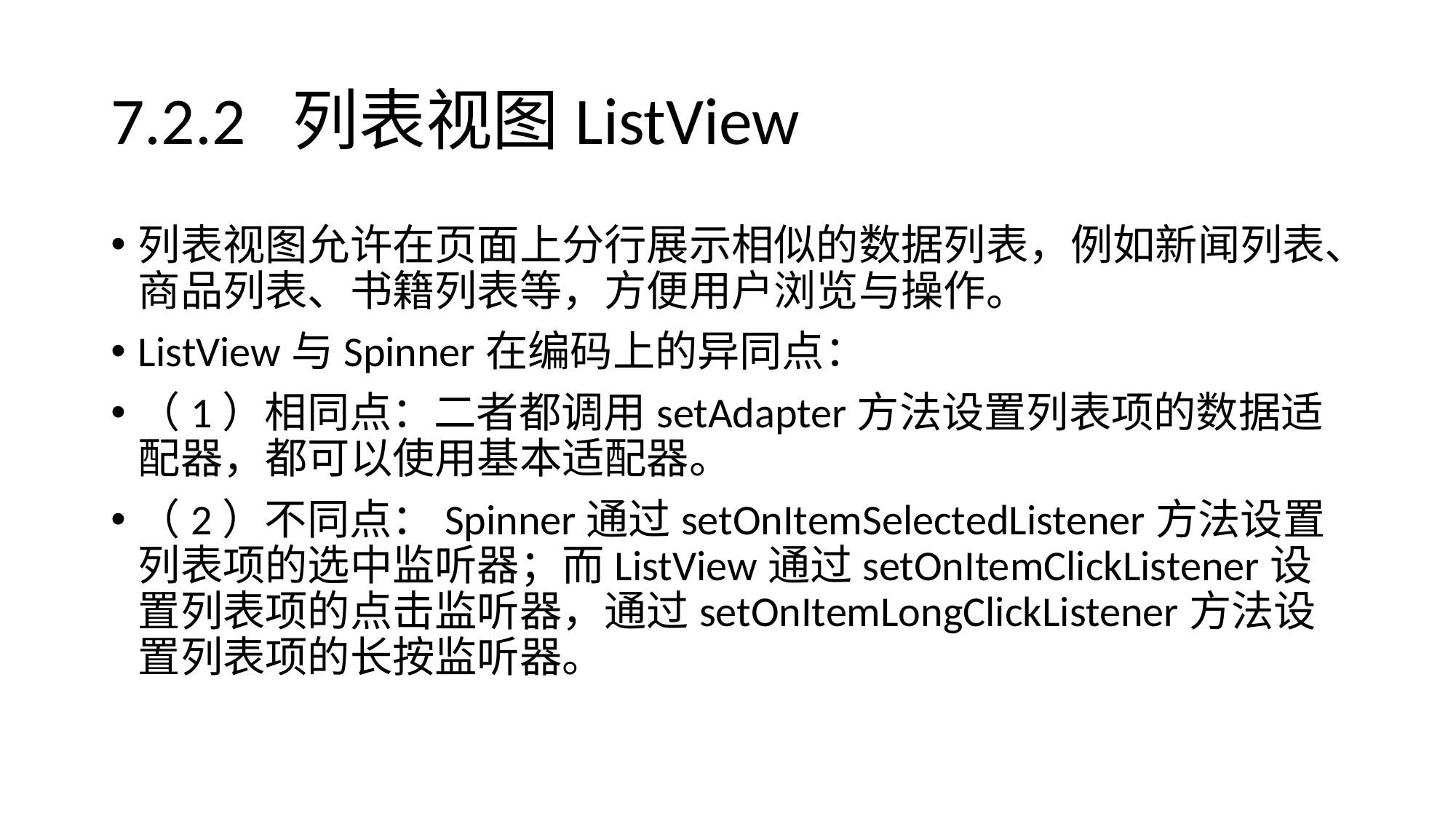

# 7.2.2  列表视图ListView
列表视图允许在页面上分行展示相似的数据列表，例如新闻列表、商品列表、书籍列表等，方便用户浏览与操作。
ListView与Spinner在编码上的异同点：
（1）相同点：二者都调用setAdapter方法设置列表项的数据适配器，都可以使用基本适配器。
（2）不同点：Spinner通过setOnItemSelectedListener方法设置列表项的选中监听器；而ListView通过setOnItemClickListener设置列表项的点击监听器，通过setOnItemLongClickListener方法设置列表项的长按监听器。